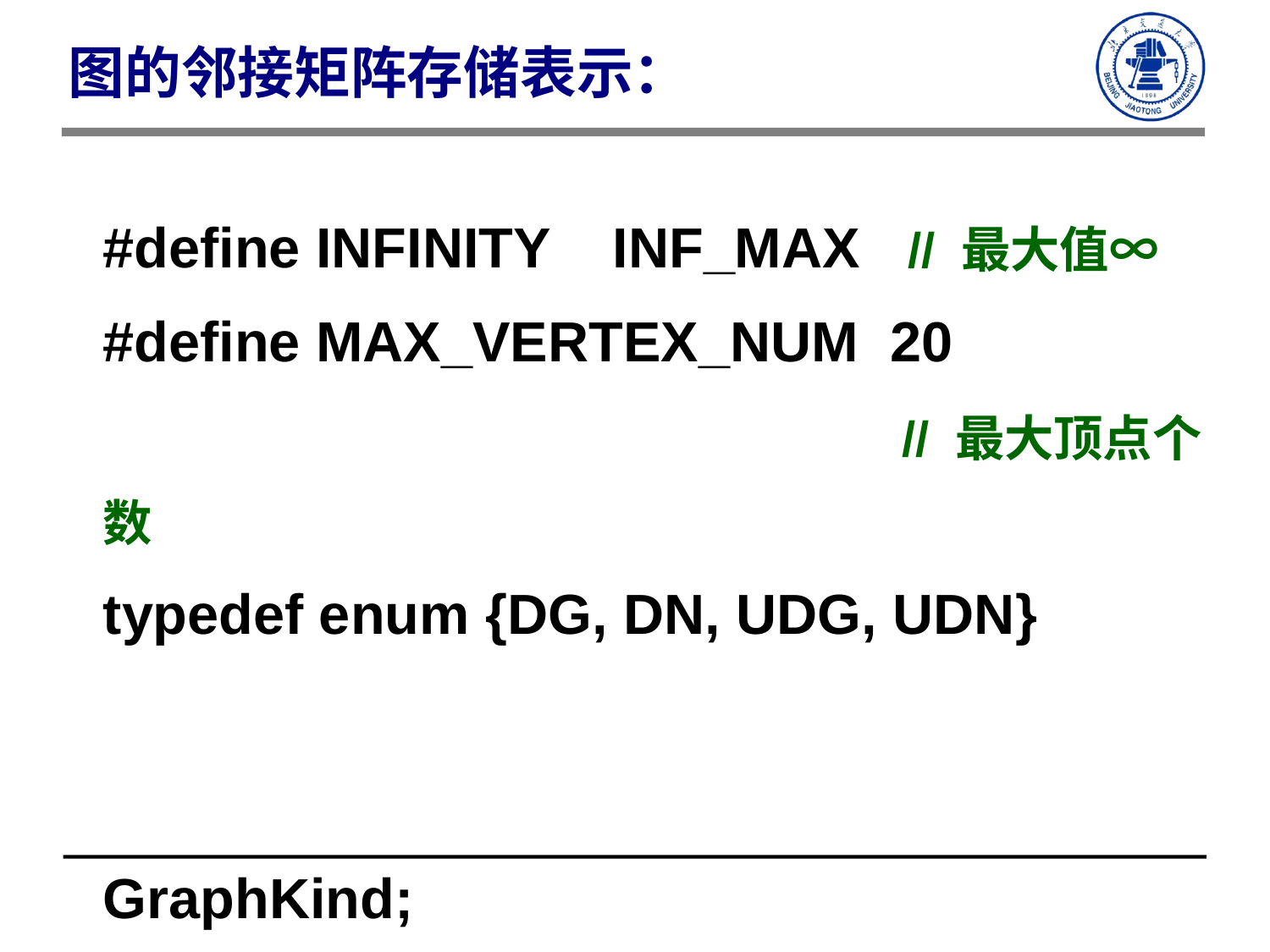

图的邻接矩阵存储表示：
#define INFINITY    INF_MAX   // 最大值∞
#define MAX_VERTEX_NUM  20
                                                   // 最大顶点个数
typedef enum {DG, DN, UDG, UDN}
                                                       GraphKind;
               // {有向图，有向网，无向图，无向网}